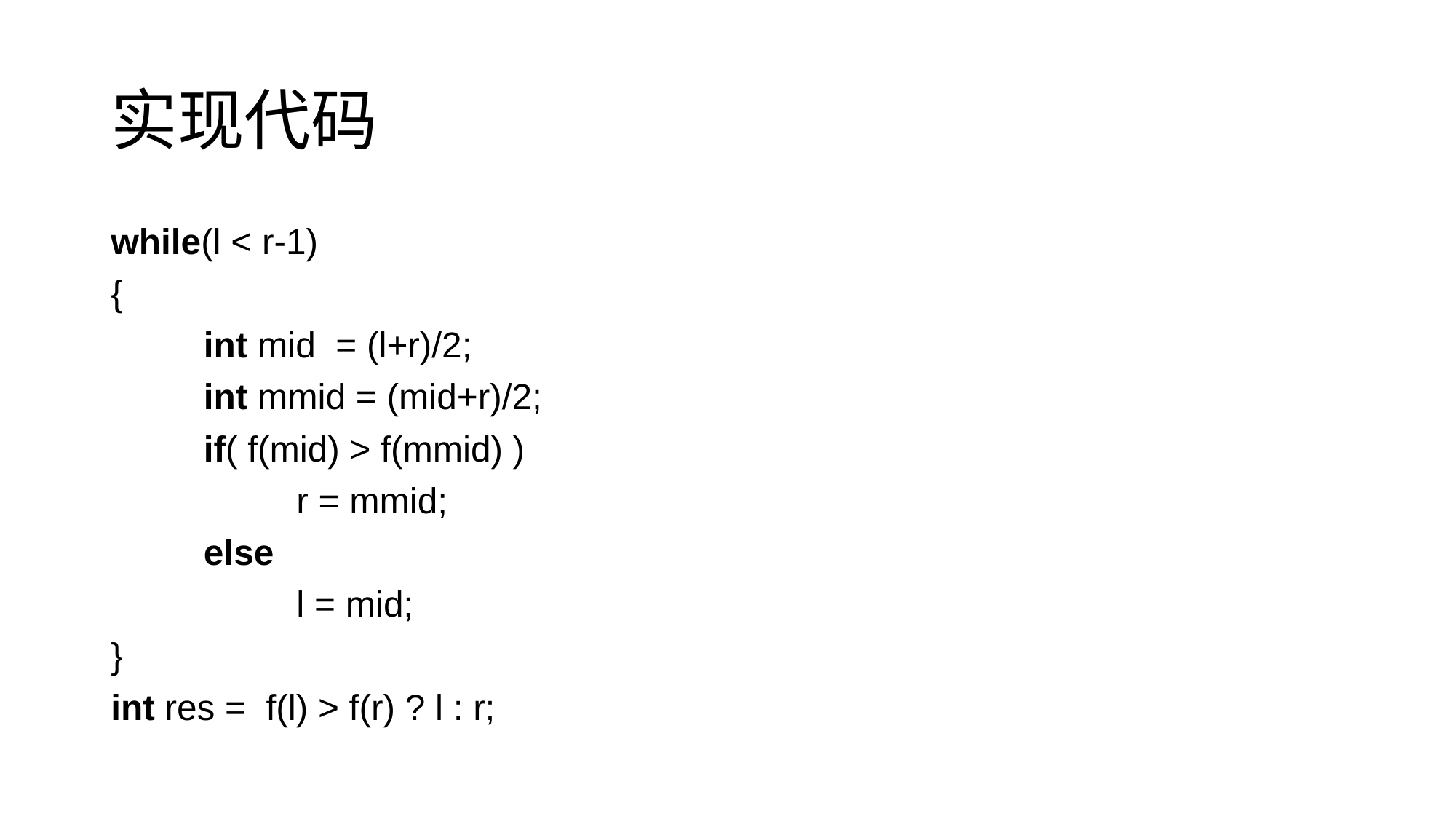

# 实现代码
while(l < r-1)
{
	int mid  = (l+r)/2;
	int mmid = (mid+r)/2;
	if( f(mid) > f(mmid) )
		r = mmid;
	else
		l = mid;
}
int res =  f(l) > f(r) ? l : r;